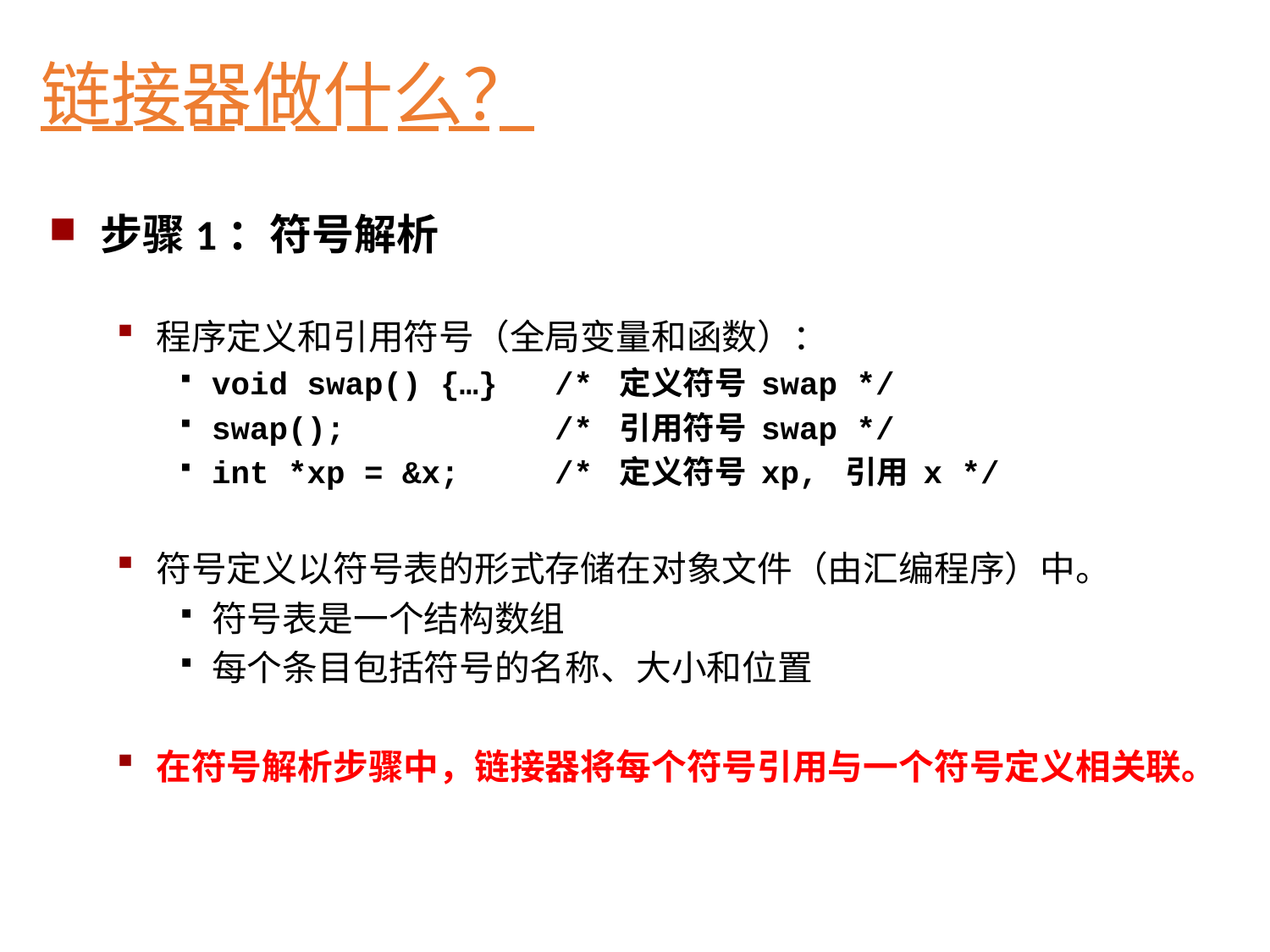

链接器做什么？
步骤1：符号解析

程序定义和引用符号（全局变量和函数）：
void swap() {…}   /* 定义符号 swap */
swap();           /* 引用符号 swap */
int *xp = &x;     /* 定义符号 xp, 引用 x */

符号定义以符号表的形式存储在对象文件（由汇编程序）中。
符号表是一个结构数组
每个条目包括符号的名称、大小和位置

在符号解析步骤中，链接器将每个符号引用与一个符号定义相关联。